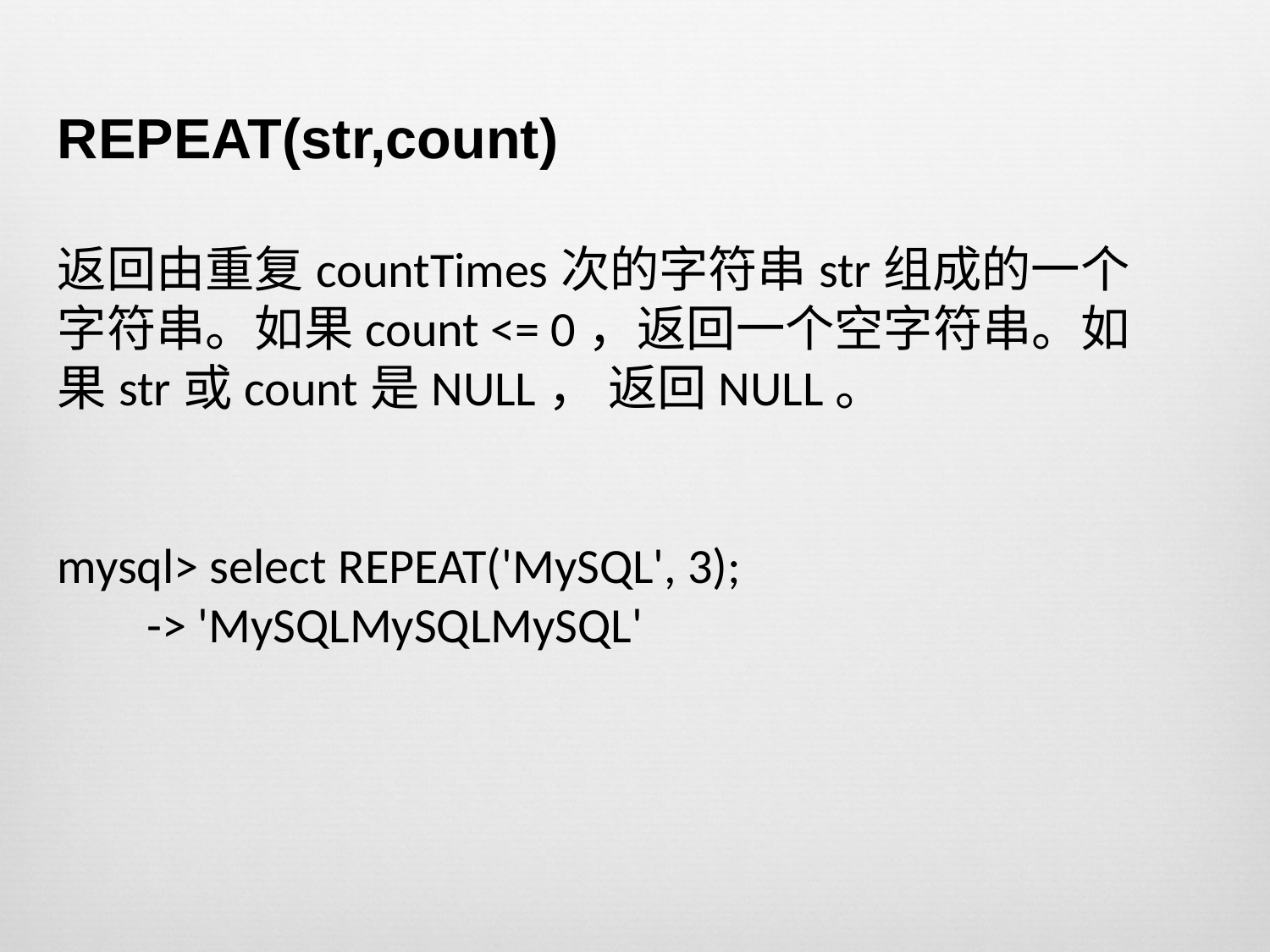

REPEAT(str,count)

返回由重复countTimes次的字符串str组成的一个字符串。如果count <= 0，返回一个空字符串。如果str或count是NULL， 返回NULL。

mysql> select REPEAT('MySQL', 3);
        -> 'MySQLMySQLMySQL'